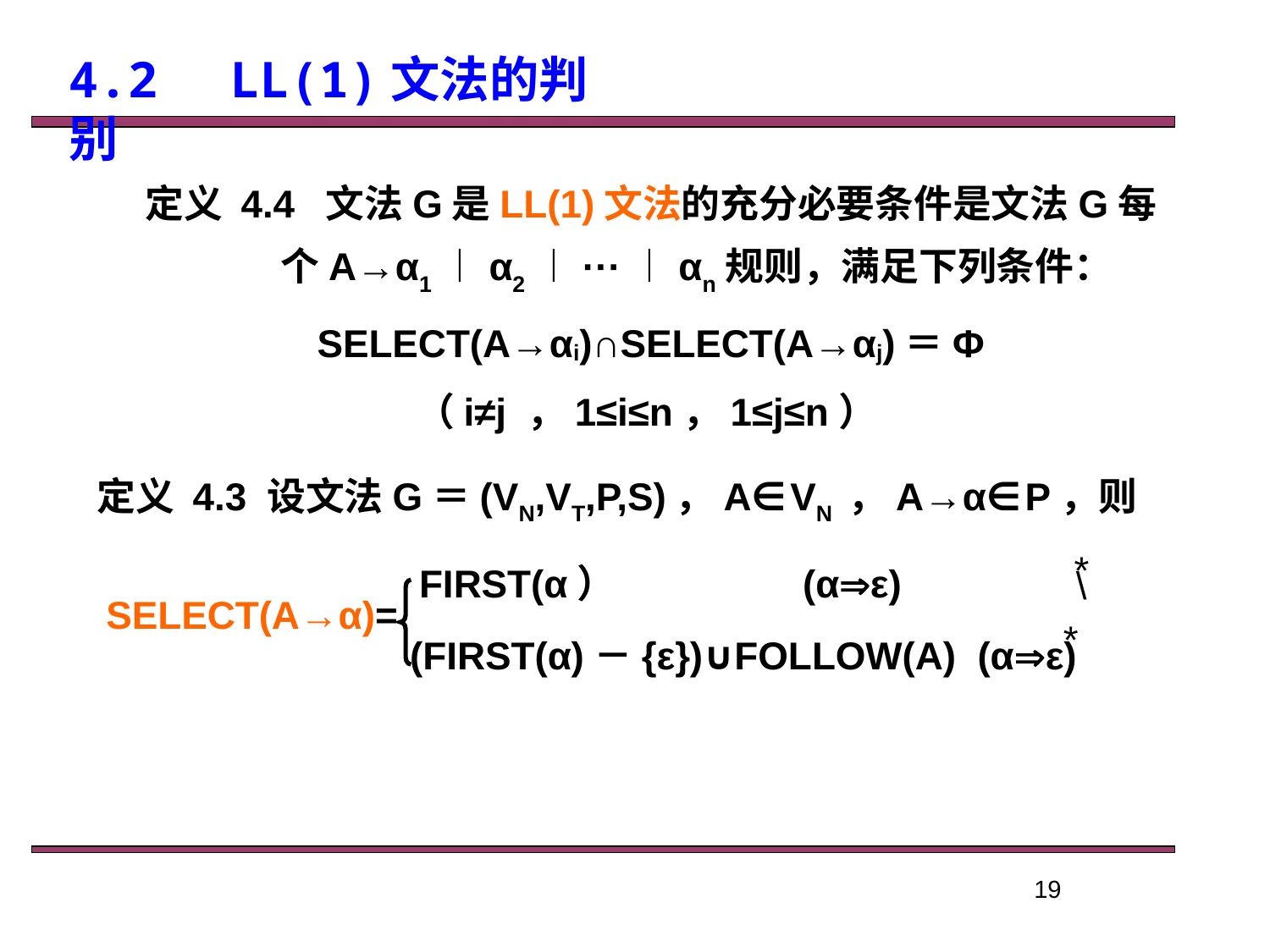

# 4.2　LL(1)文法的判别
定义 4.4  文法G是LL(1)文法的充分必要条件是文法G每个A→α1︱α2︱···︱αn规则，满足下列条件：
SELECT(A→αi)∩SELECT(A→αj)＝Φ
（i≠j ，1≤i≤n，1≤j≤n）
定义 4.3 设文法G＝(VN,VT,P,S)，A∈VN ，A→α∈P，则
*
FIRST(α）                    (α⇒ε)
\

SELECT(A→α)=
*
(FIRST(α)－{ε})∪FOLLOW(A)  (α⇒ε)
19